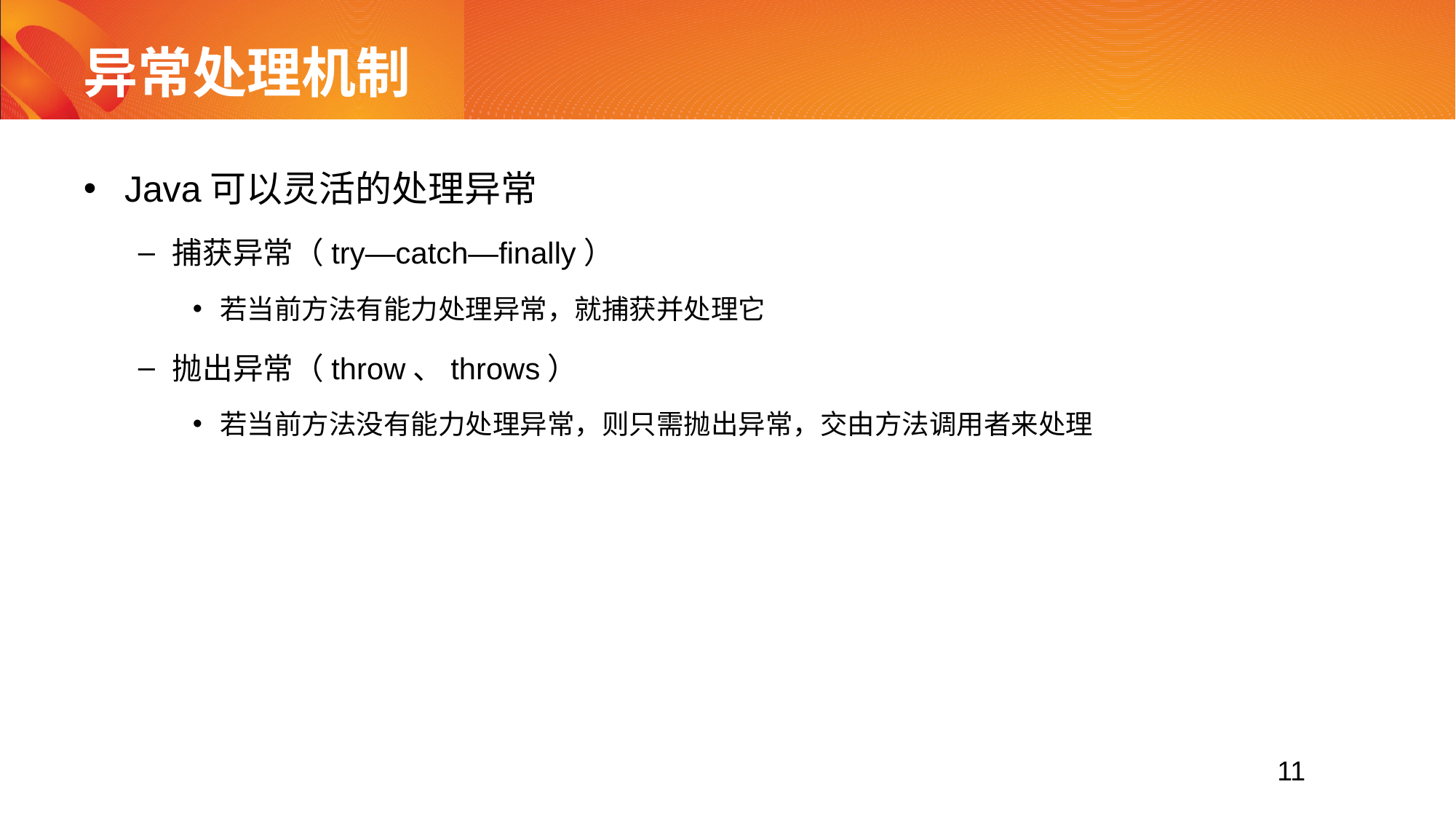

# 异常处理机制
Java可以灵活的处理异常
捕获异常（try—catch—finally）
若当前方法有能力处理异常，就捕获并处理它
抛出异常（throw、throws）
若当前方法没有能力处理异常，则只需抛出异常，交由方法调用者来处理